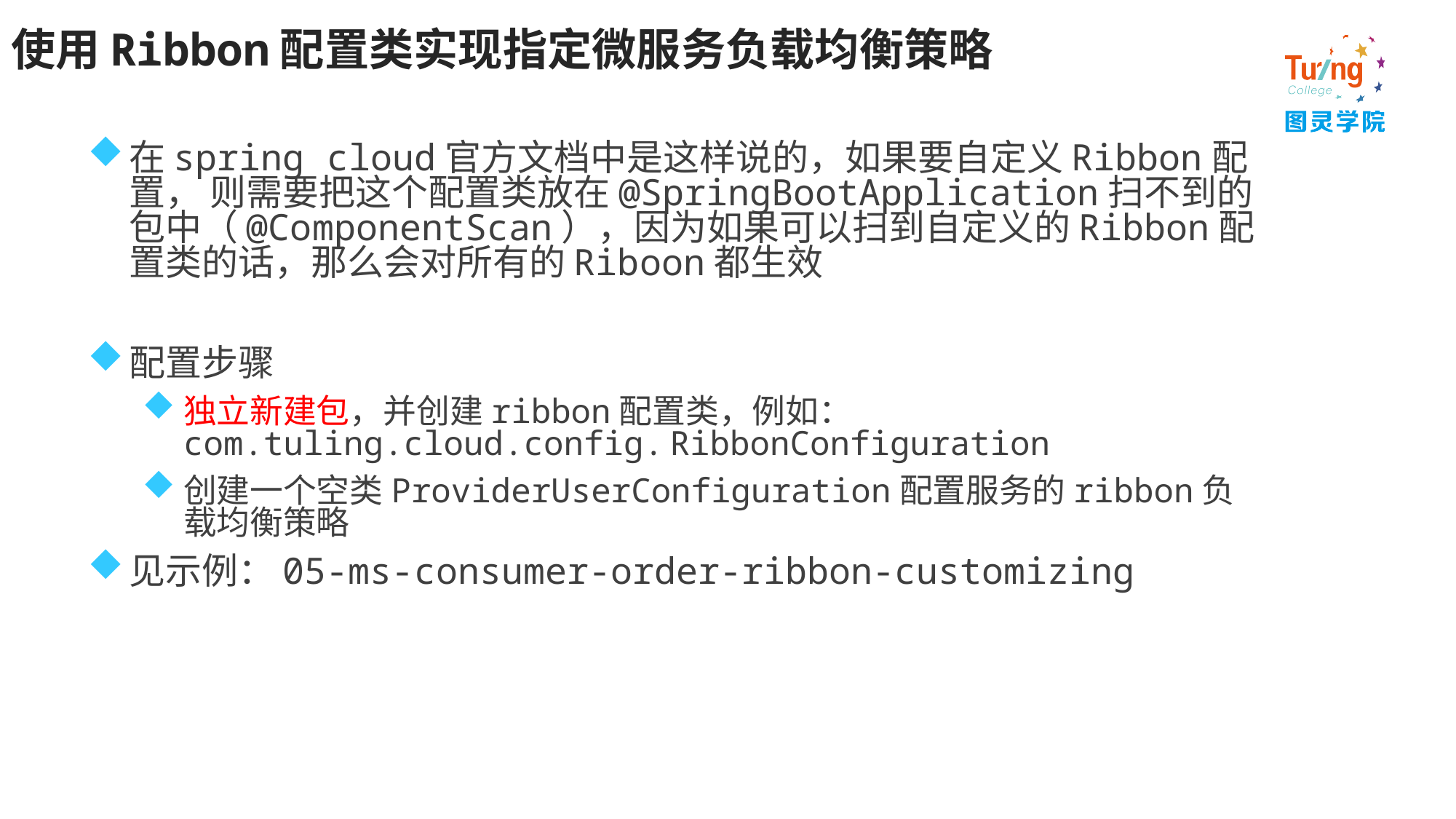

# 使用Ribbon配置类实现指定微服务负载均衡策略
在spring cloud官方文档中是这样说的，如果要自定义Ribbon配置， 则需要把这个配置类放在@SpringBootApplication扫不到的包中（@ComponentScan），因为如果可以扫到自定义的Ribbon配置类的话，那么会对所有的Riboon都生效

配置步骤
独立新建包，并创建ribbon配置类，例如：com.tuling.cloud.config. RibbonConfiguration
创建一个空类ProviderUserConfiguration配置服务的ribbon负载均衡策略
见示例：05-ms-consumer-order-ribbon-customizing